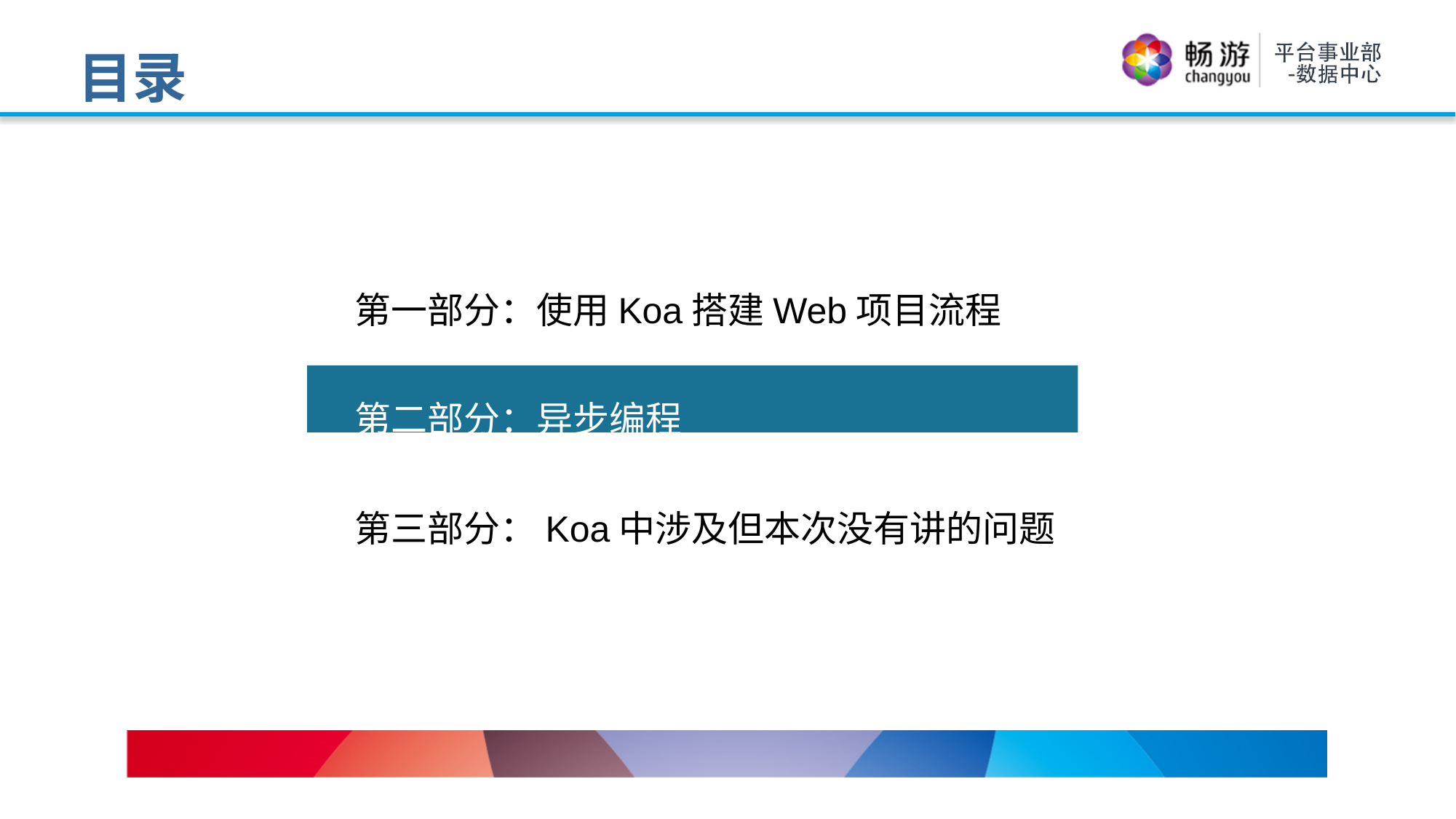

目录
第一部分：使用Koa搭建Web项目流程
第二部分：异步编程
第三部分：Koa中涉及但本次没有讲的问题